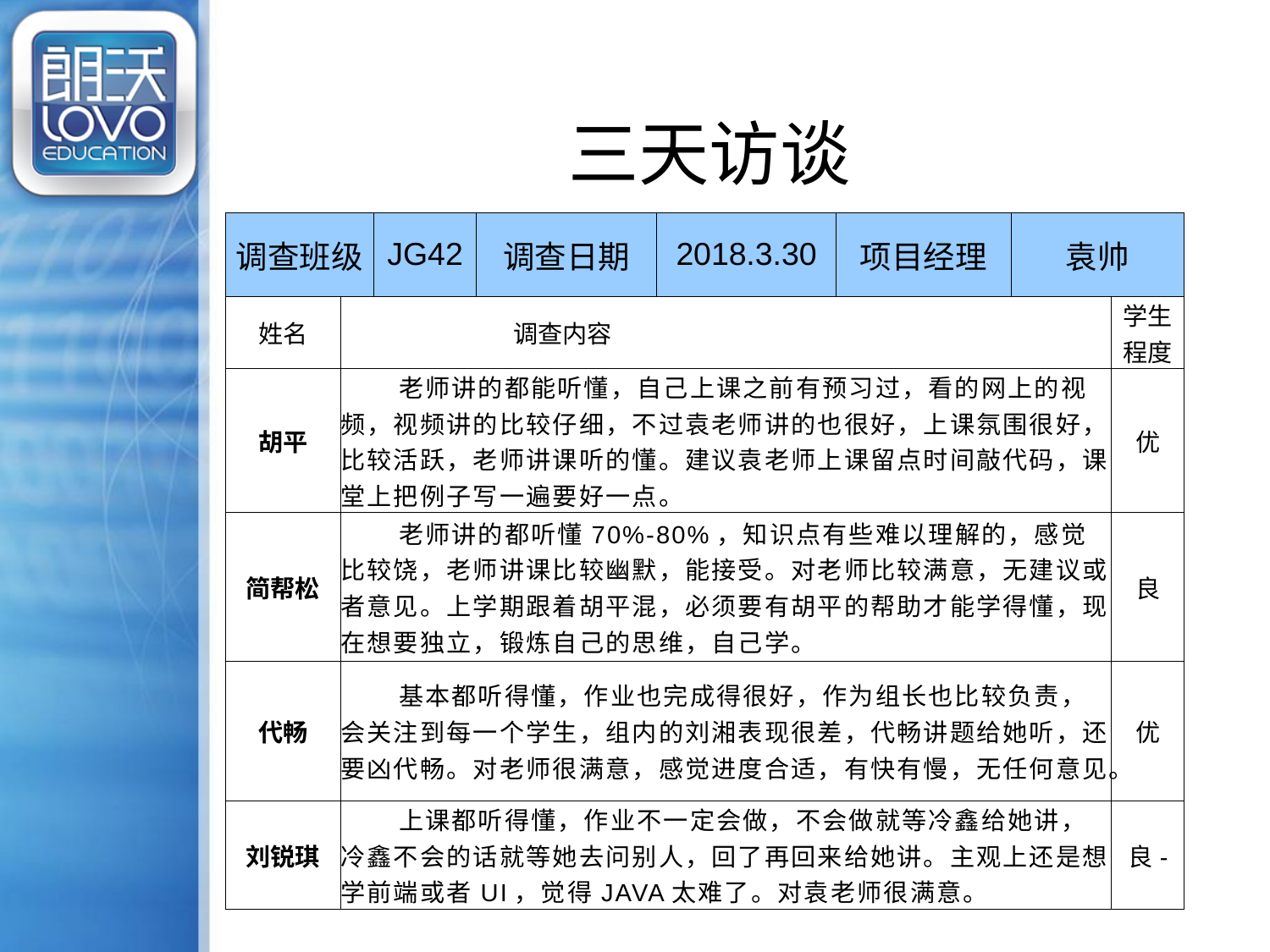

三天访谈
| 调查班级 |  | JG42 | 调查日期 | 2018.3.30 | 项目经理 | 袁帅 |  |
| --- | --- | --- | --- | --- | --- | --- | --- |
| 姓名 | 调查内容 |  |  |  |  |  | 学生程度 |
| 胡平 | 老师讲的都能听懂，自己上课之前有预习过，看的网上的视频，视频讲的比较仔细，不过袁老师讲的也很好，上课氛围很好，比较活跃，老师讲课听的懂。建议袁老师上课留点时间敲代码，课堂上把例子写一遍要好一点。 |  |  |  |  |  | 优 |
| 简帮松 | 老师讲的都听懂70%-80%，知识点有些难以理解的，感觉比较饶，老师讲课比较幽默，能接受。对老师比较满意，无建议或者意见。上学期跟着胡平混，必须要有胡平的帮助才能学得懂，现在想要独立，锻炼自己的思维，自己学。 |  |  |  |  |  | 良 |
| 代畅 | 基本都听得懂，作业也完成得很好，作为组长也比较负责，会关注到每一个学生，组内的刘湘表现很差，代畅讲题给她听，还要凶代畅。对老师很满意，感觉进度合适，有快有慢，无任何意见。 |  |  |  |  |  | 优 |
| 刘锐琪 | 上课都听得懂，作业不一定会做，不会做就等冷鑫给她讲，冷鑫不会的话就等她去问别人，回了再回来给她讲。主观上还是想学前端或者UI，觉得JAVA太难了。对袁老师很满意。 |  |  |  |  |  | 良- |